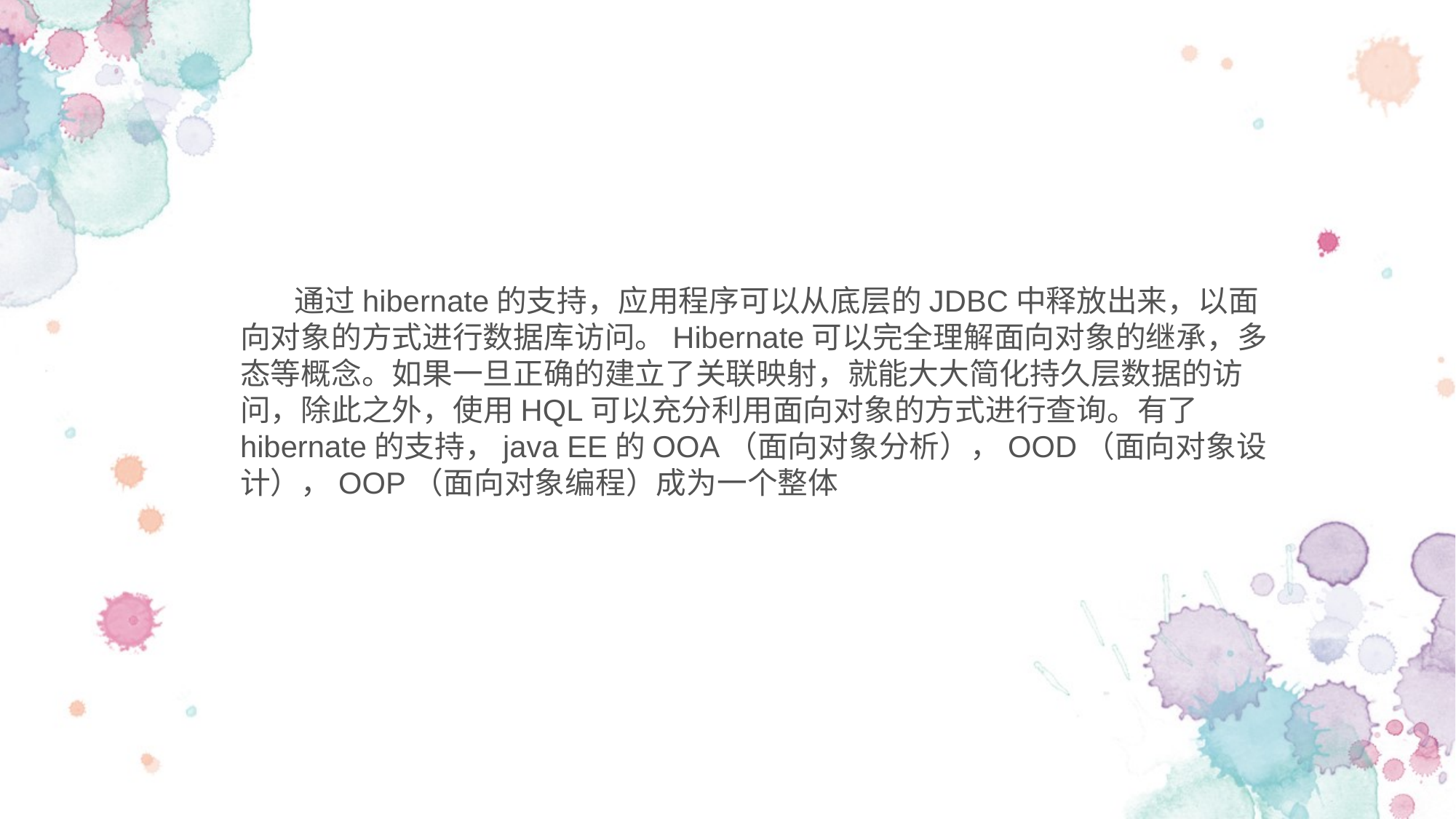

通过hibernate的支持，应用程序可以从底层的JDBC中释放出来，以面向对象的方式进行数据库访问。Hibernate可以完全理解面向对象的继承，多态等概念。如果一旦正确的建立了关联映射，就能大大简化持久层数据的访问，除此之外，使用HQL可以充分利用面向对象的方式进行查询。有了hibernate的支持，java EE的OOA（面向对象分析），OOD（面向对象设计），OOP（面向对象编程）成为一个整体